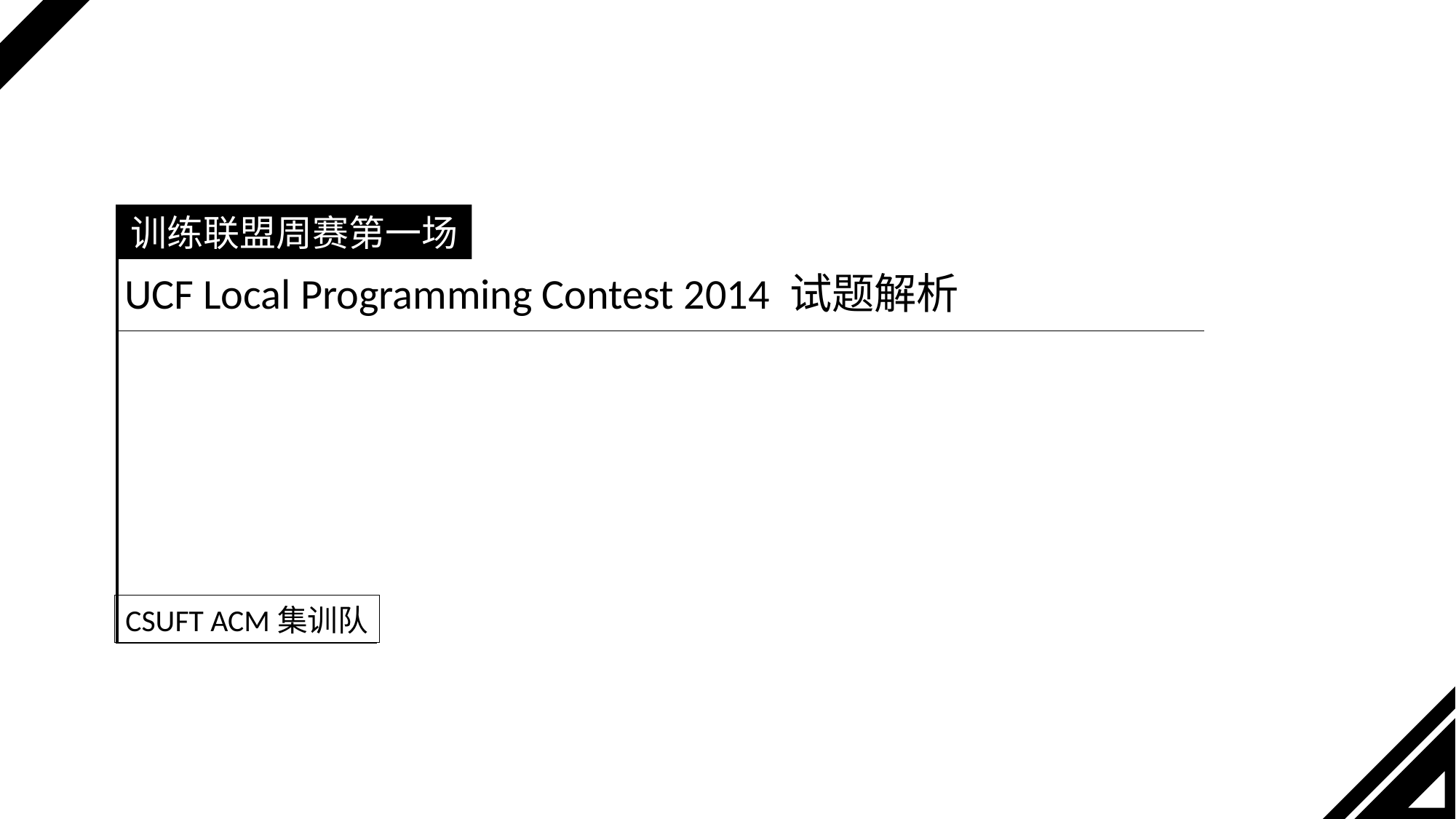

训练联盟周赛第一场
UCF Local Programming Contest 2014 试题解析
CSUFT ACM集训队